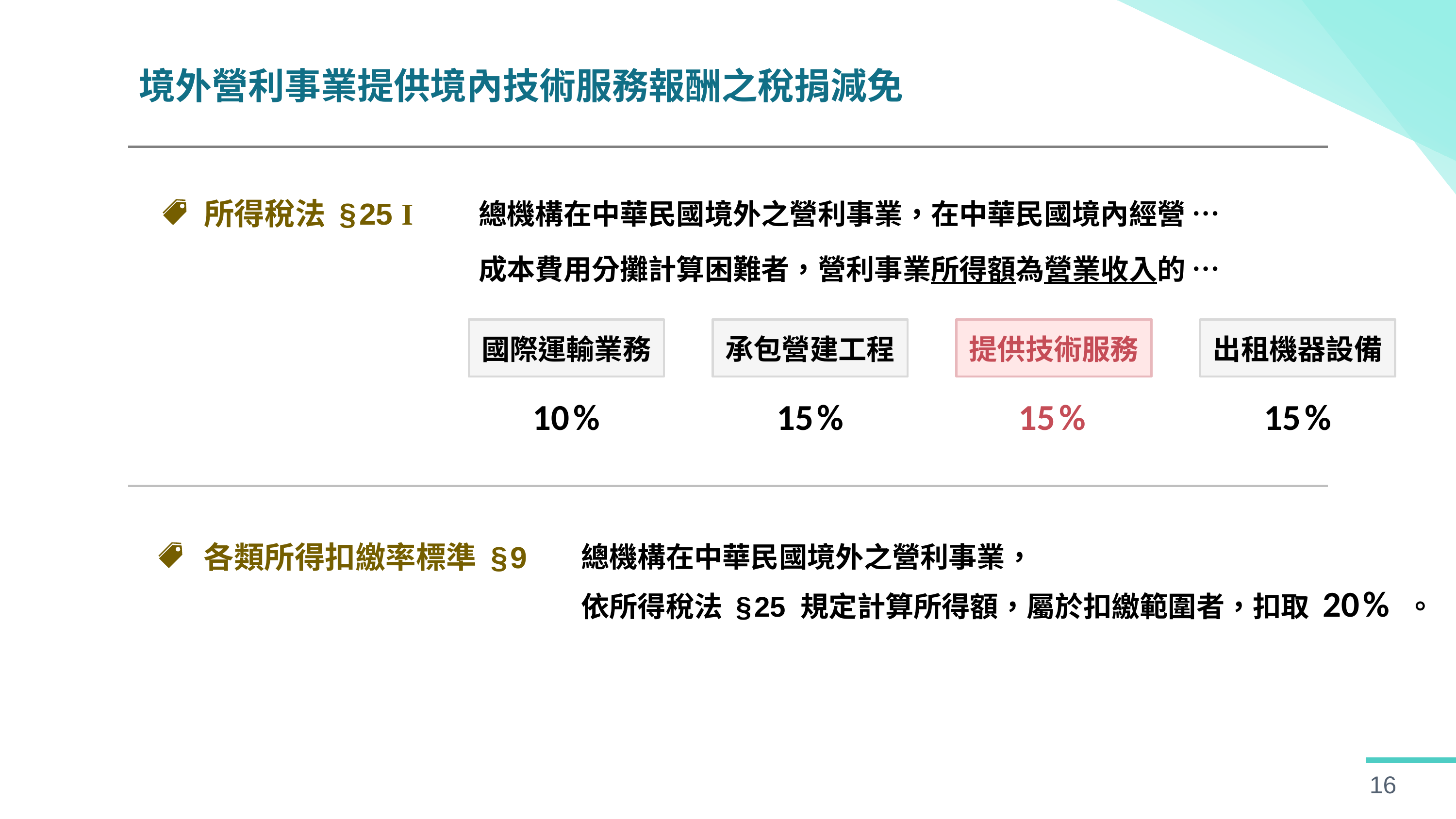

境外營利事業提供境內技術服務報酬之稅捐減免
  所得稅法 § 25 I

總機構在中華民國境外之營利事業，在中華民國境內經營 …
成本費用分攤計算困難者，營利事業所得額為營業收入的 …

國際運輸業務
10 %

承包營建工程
15 %

提供技術服務
15 %

出租機器設備
15 %
  各類所得扣繳率標準 § 9

總機構在中華民國境外之營利事業，

依所得稅法 § 25 規定計算所得額，屬於扣繳範圍者，扣取 20 % 。
16